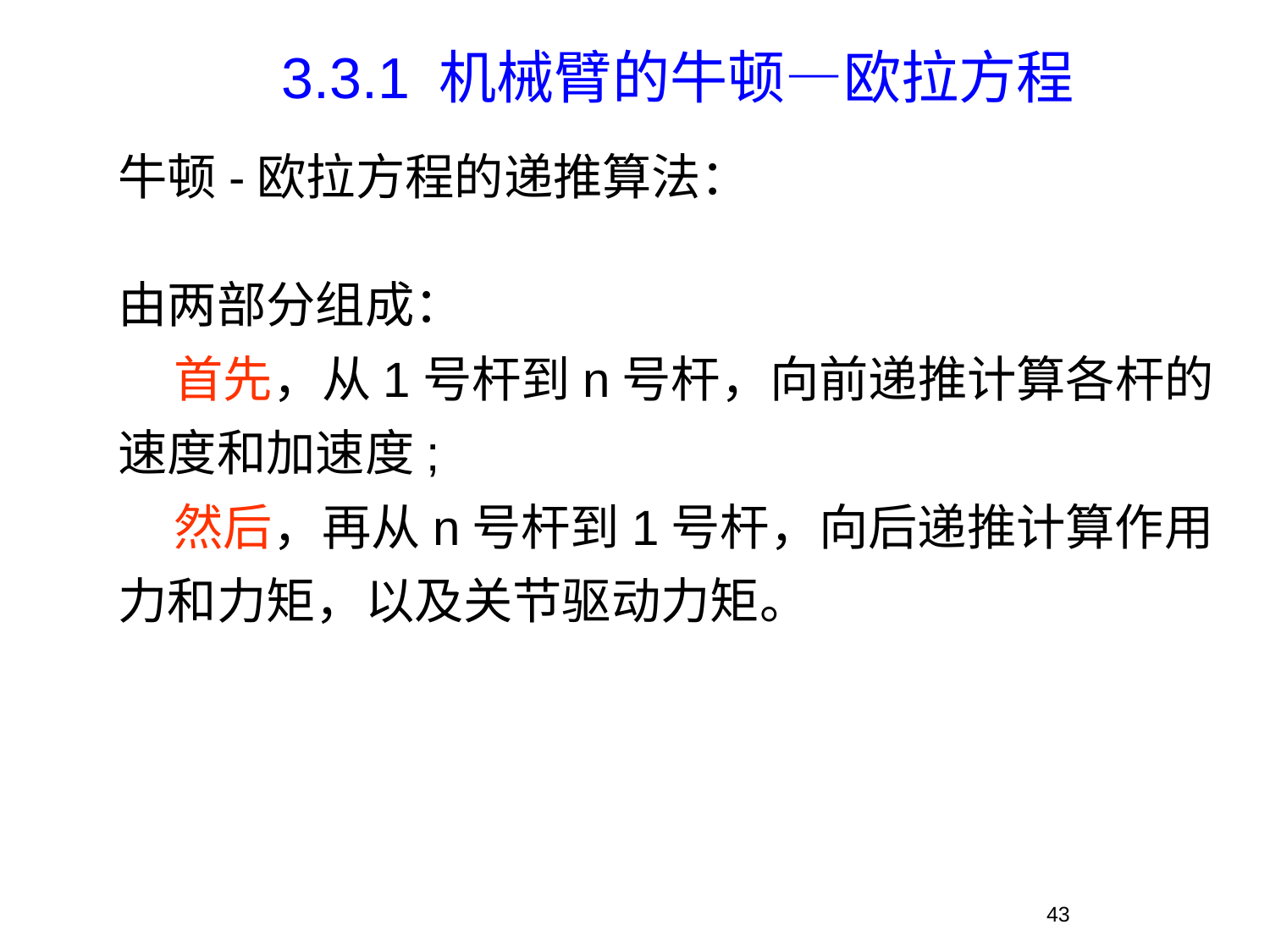

# 3.3.1 机械臂的牛顿—欧拉方程
牛顿-欧拉方程的递推算法：

由两部分组成：
    首先，从1号杆到n号杆，向前递推计算各杆的速度和加速度;
    然后，再从n号杆到1号杆，向后递推计算作用力和力矩，以及关节驱动力矩。
43